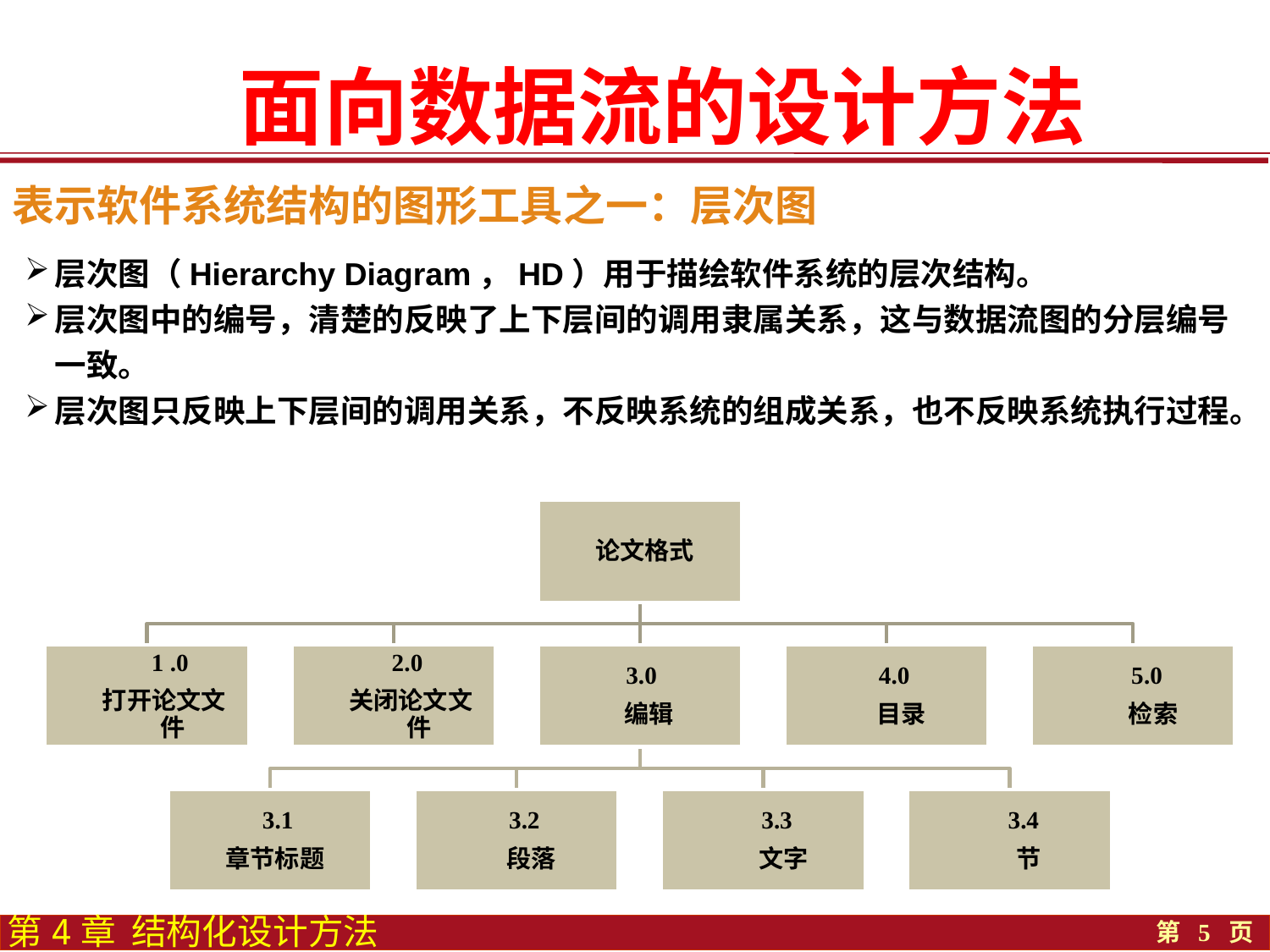

面向数据流的设计方法
表示软件系统结构的图形工具之一：层次图
层次图（Hierarchy Diagram，HD）用于描绘软件系统的层次结构。
层次图中的编号，清楚的反映了上下层间的调用隶属关系，这与数据流图的分层编号一致。
层次图只反映上下层间的调用关系，不反映系统的组成关系，也不反映系统执行过程。
论文格式
        1 .0
打开论文文件
       2.0
关闭论文文件
     3.0
    编辑
      3.1
章节标题
      3.2
     段落
       3.3
      文字
       3.4
        节
      4.0
     目录
       5.0
      检索